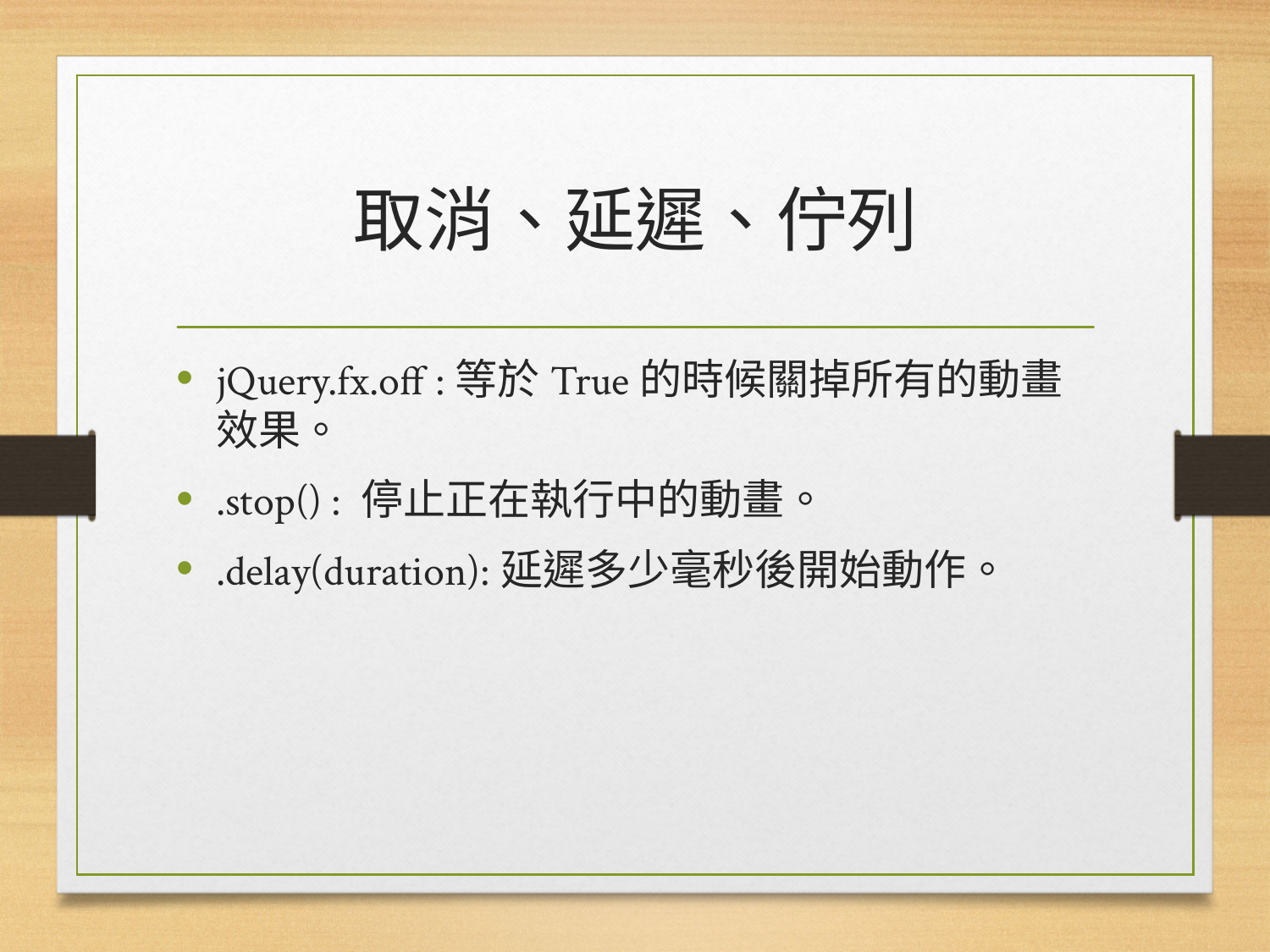

# 取消、延遲、佇列
jQuery.fx.off :等於True的時候關掉所有的動畫效果。
.stop() : 停止正在執行中的動畫。
.delay(duration):延遲多少毫秒後開始動作。